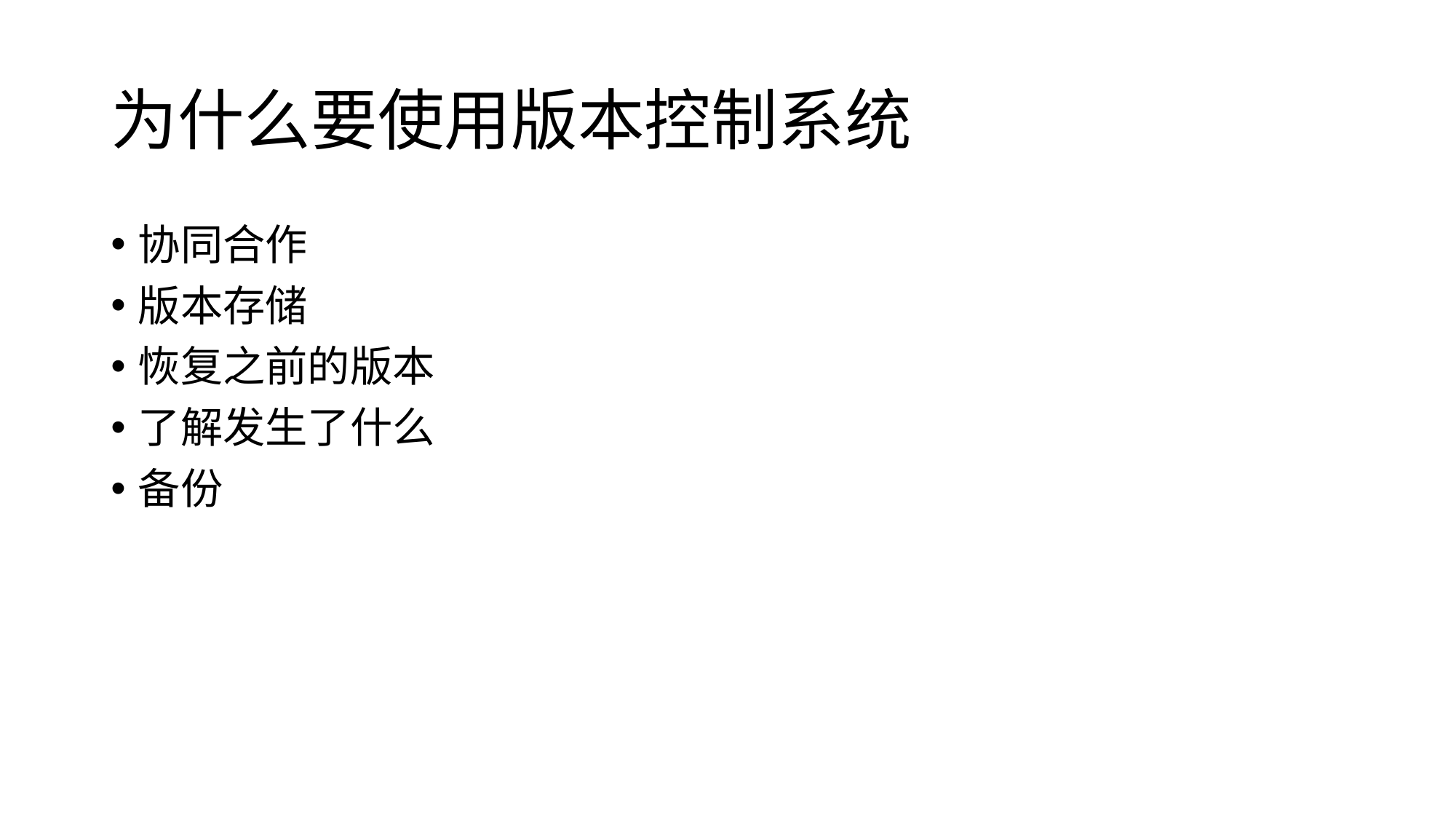

# 为什么要使用版本控制系统
协同合作
版本存储
恢复之前的版本
了解发生了什么
备份